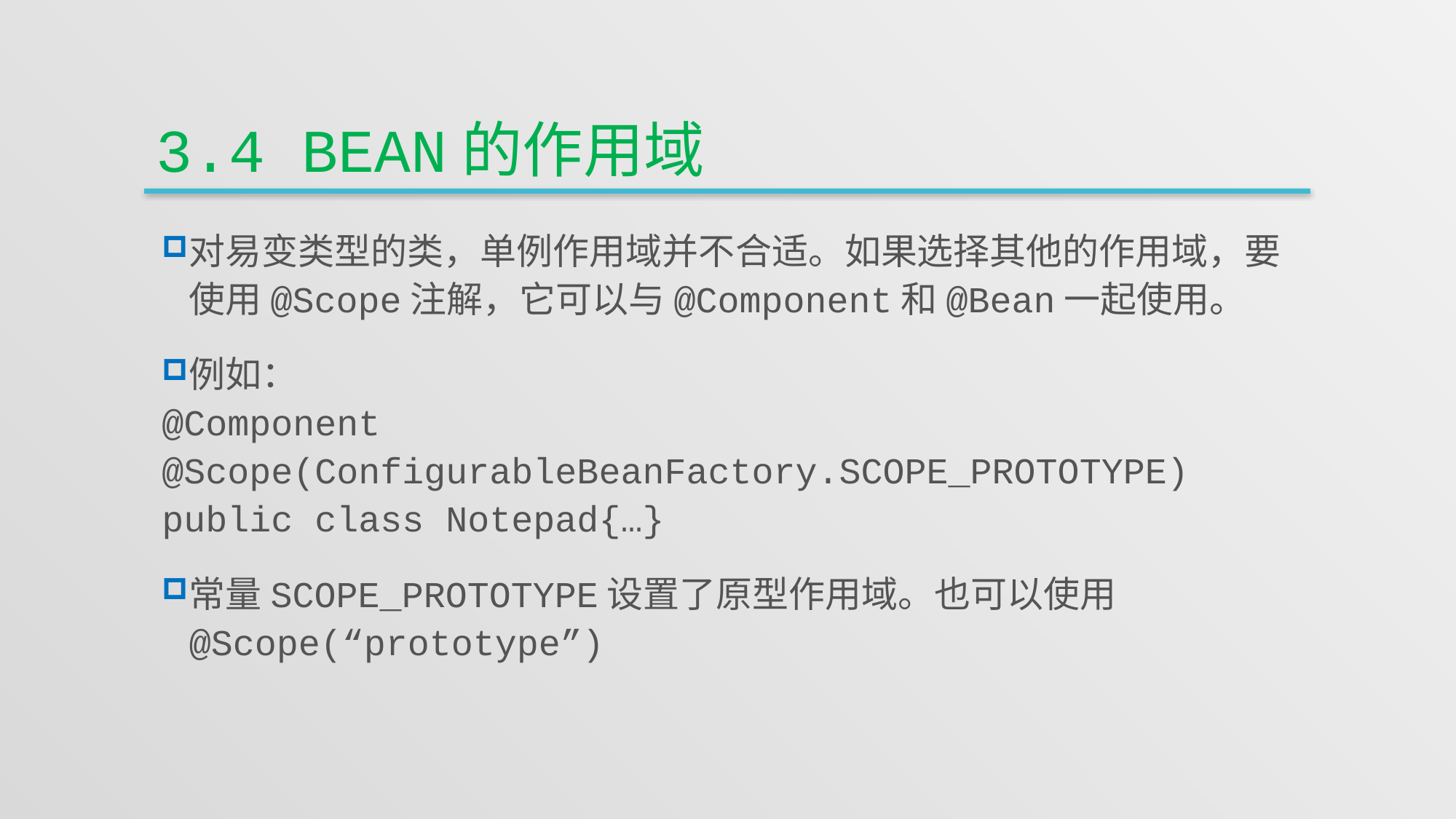

# 3.4 bean的作用域
对易变类型的类，单例作用域并不合适。如果选择其他的作用域，要使用@Scope注解，它可以与@Component和@Bean一起使用。
例如：
@Component
@Scope(ConfigurableBeanFactory.SCOPE_PROTOTYPE)
public class Notepad{…}
常量SCOPE_PROTOTYPE设置了原型作用域。也可以使用@Scope(“prototype”)